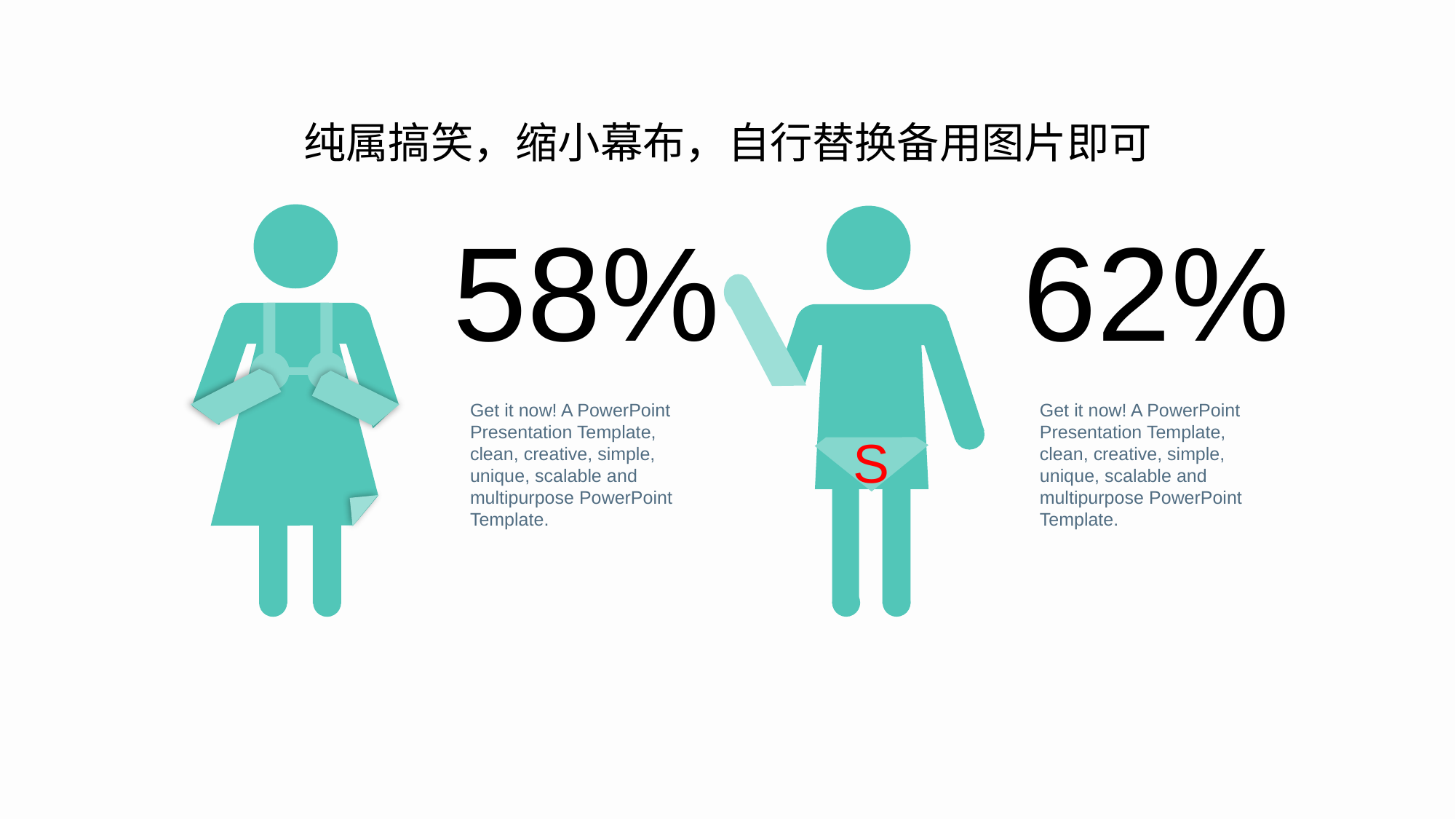

纯属搞笑，缩小幕布，自行替换备用图片即可

58%
62%

Get it now! A PowerPoint Presentation Template, clean, creative, simple, unique, scalable and multipurpose PowerPoint Template.
Get it now! A PowerPoint Presentation Template, clean, creative, simple, unique, scalable and multipurpose PowerPoint Template.
S